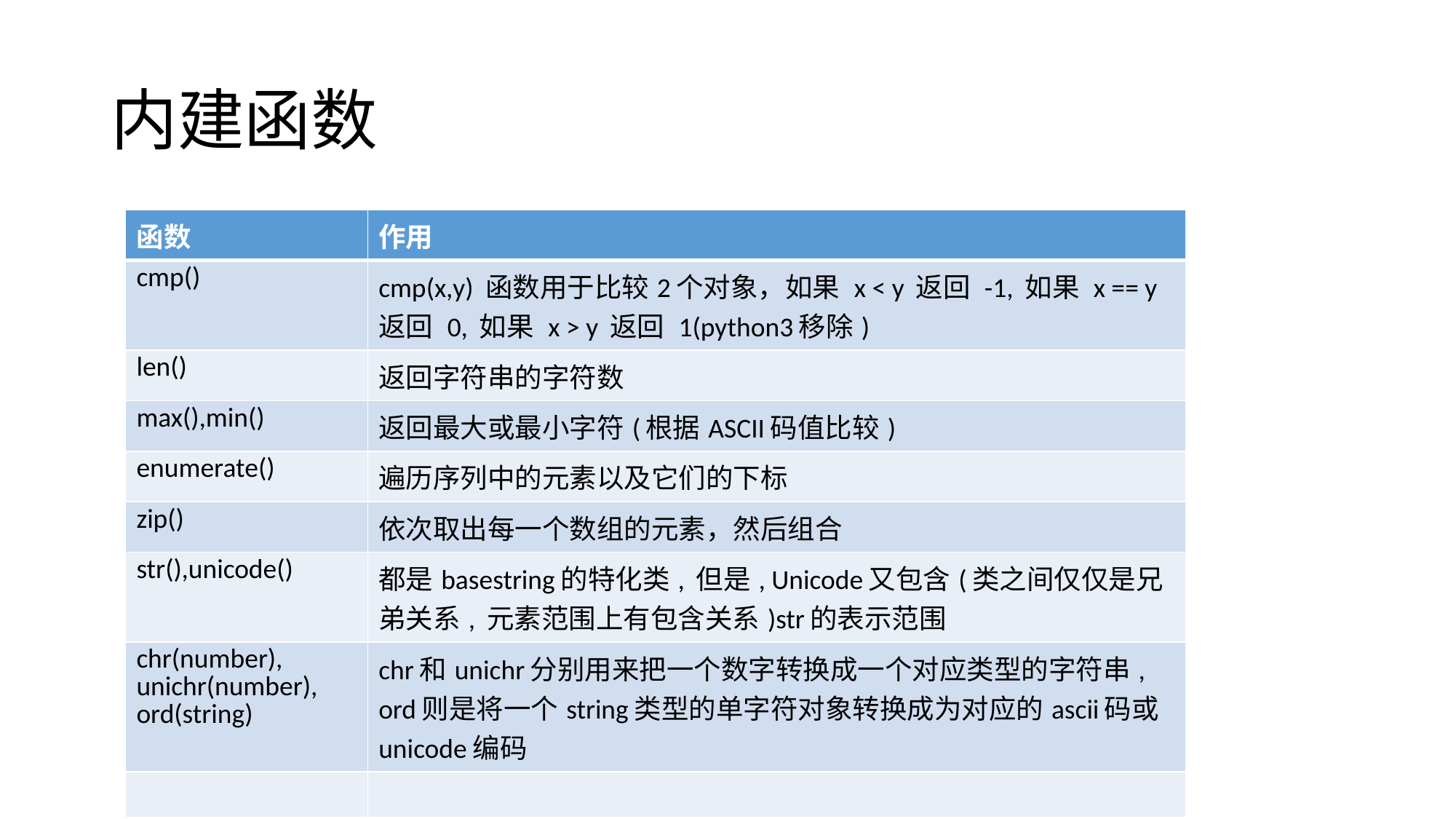

# 内建函数
| 函数 | 作用 |
| --- | --- |
| cmp() | cmp(x,y) 函数用于比较2个对象，如果 x < y 返回 -1, 如果 x == y 返回 0, 如果 x > y 返回 1(python3移除) |
| len() | 返回字符串的字符数 |
| max(),min() | 返回最大或最小字符(根据ASCII码值比较) |
| enumerate() | 遍历序列中的元素以及它们的下标 |
| zip() | 依次取出每一个数组的元素，然后组合 |
| str(),unicode() | 都是basestring的特化类, 但是, Unicode又包含(类之间仅仅是兄弟关系, 元素范围上有包含关系)str的表示范围 |
| chr(number), unichr(number), ord(string) | chr和unichr分别用来把一个数字转换成一个对应类型的字符串, ord则是将一个string类型的单字符对象转换成为对应的ascii码或unicode编码 |
|  |  |